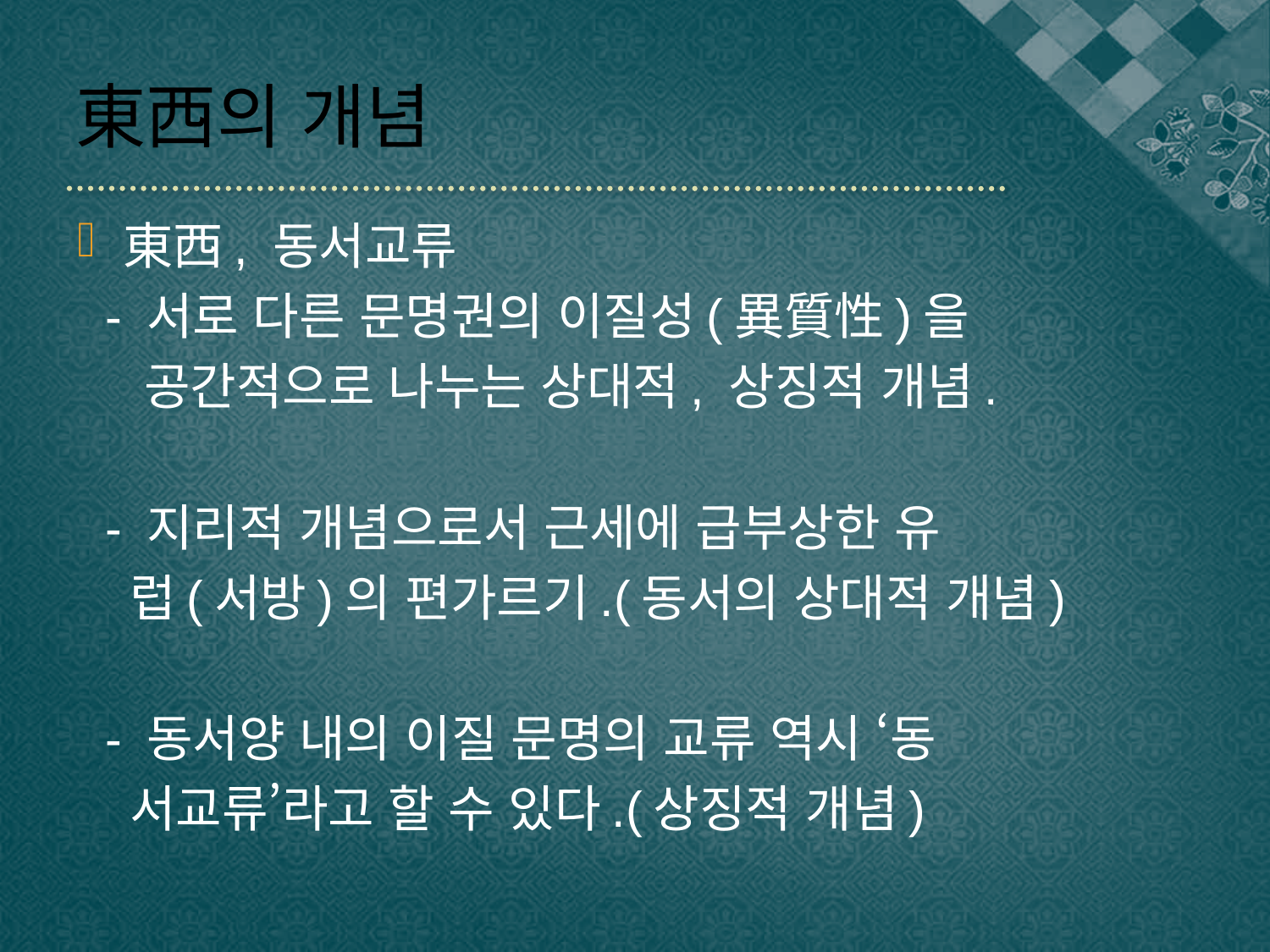

# 東西의 개념
東西, 동서교류
  - 서로 다른 문명권의 이질성(異質性)을
    공간적으로 나누는 상대적, 상징적 개념.

  - 지리적 개념으로서 근세에 급부상한 유
   럽(서방)의 편가르기.(동서의 상대적 개념)

  - 동서양 내의 이질 문명의 교류 역시 ‘동
   서교류’라고 할 수 있다.(상징적 개념)